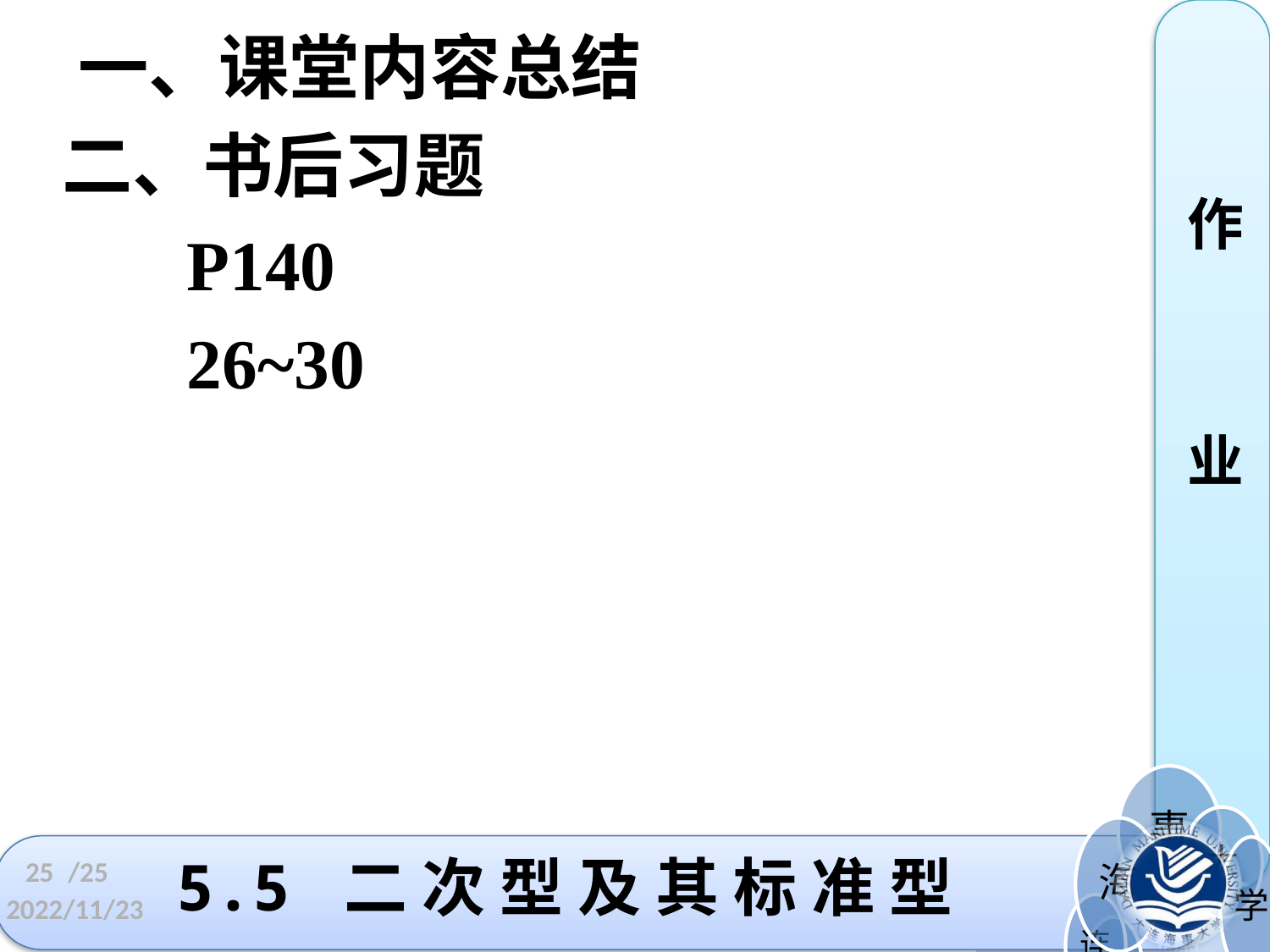

一、课堂内容总结
 二、书后习题
         P140
         26~30

作

业
25
# 5.5 二 次 型 及 其 标 准 型
/25
2022/11/23